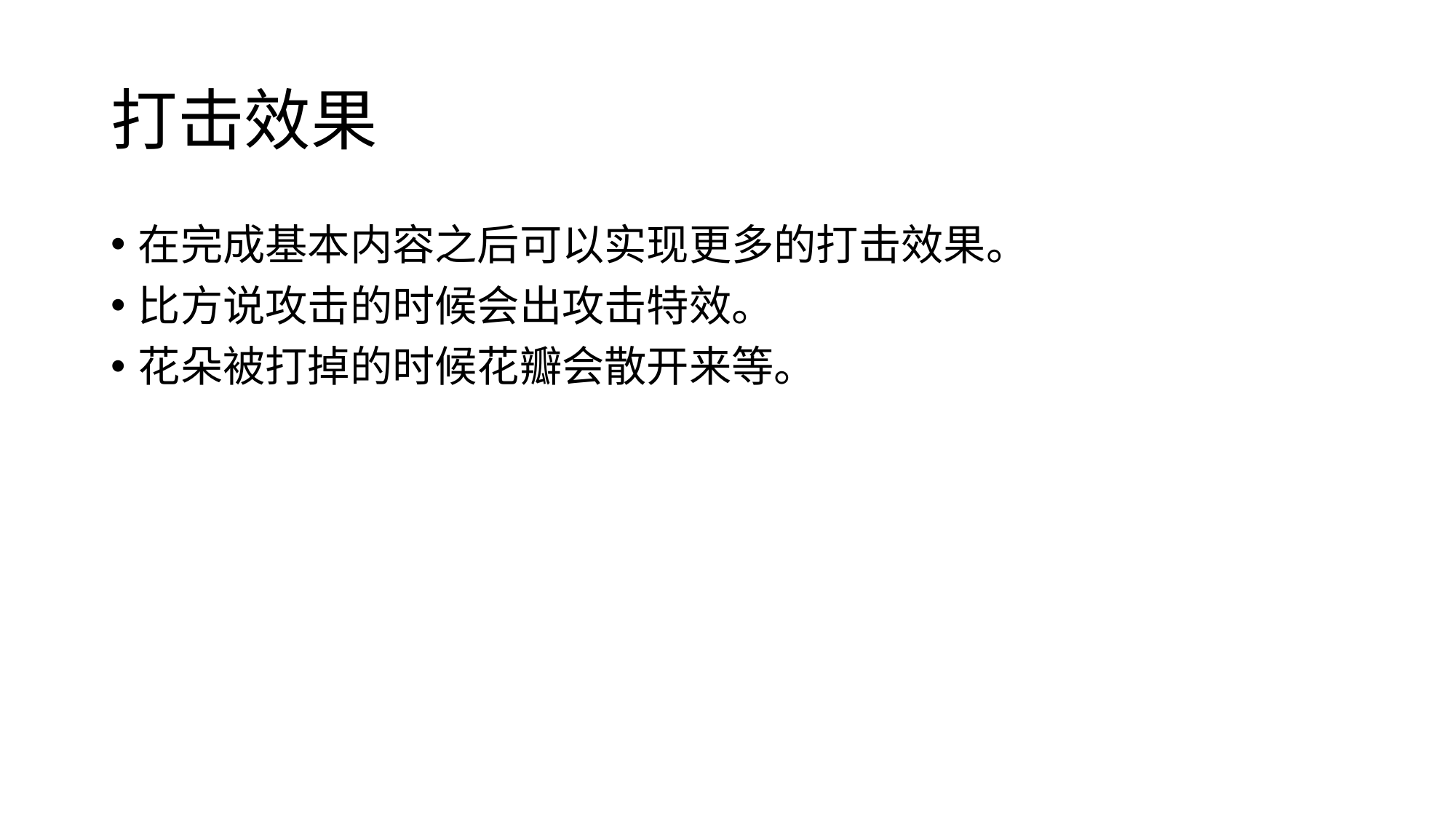

# 打击效果
在完成基本内容之后可以实现更多的打击效果。
比方说攻击的时候会出攻击特效。
花朵被打掉的时候花瓣会散开来等。